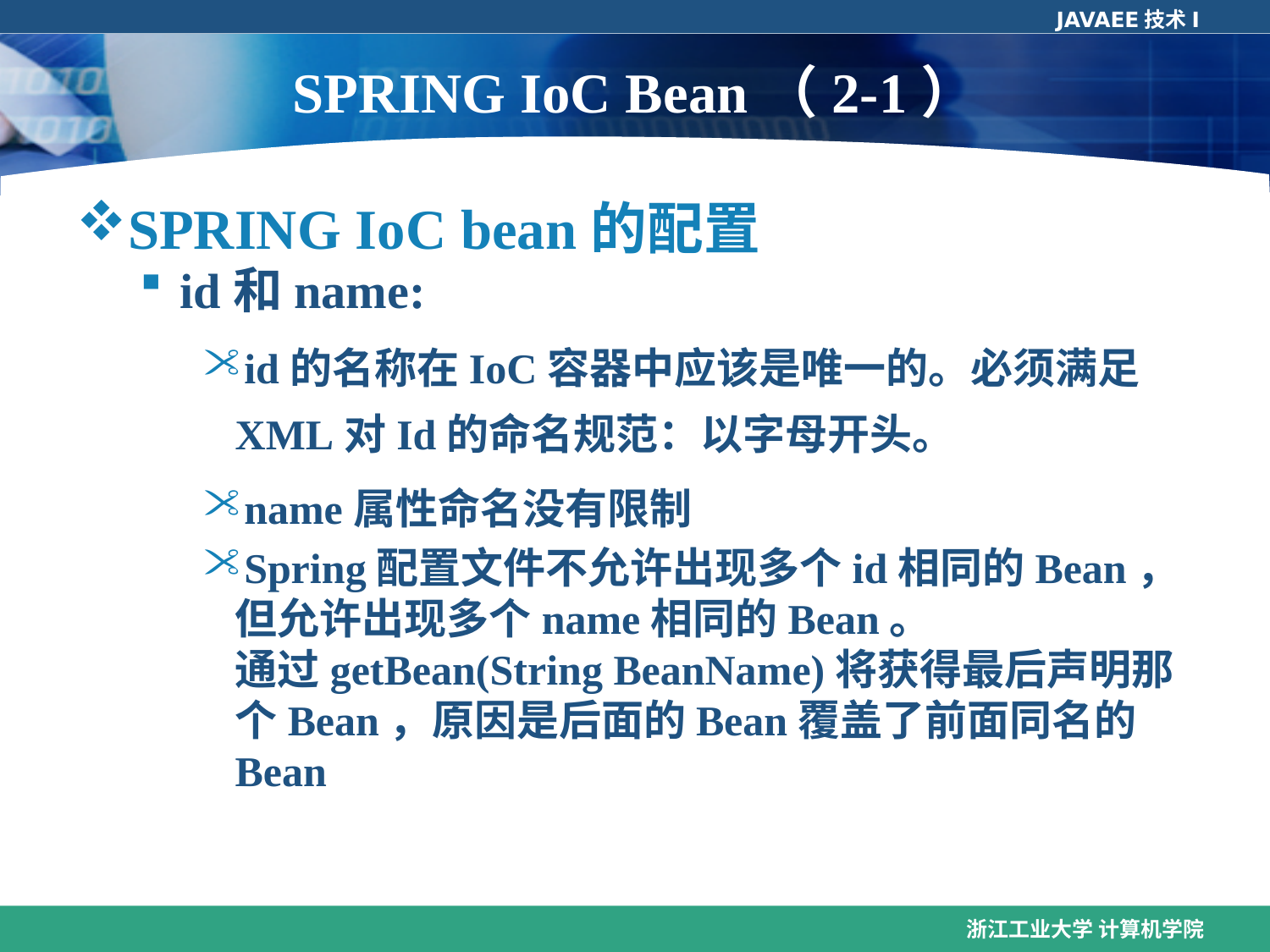

# SPRING IoC Bean（2-1）
SPRING IoC bean的配置
id和name:
id的名称在IoC容器中应该是唯一的。必须满足XML对Id的命名规范：以字母开头。
name属性命名没有限制
Spring配置文件不允许出现多个id相同的Bean，但允许出现多个name相同的Bean。
通过getBean(String BeanName)将获得最后声明那个Bean，原因是后面的Bean覆盖了前面同名的Bean